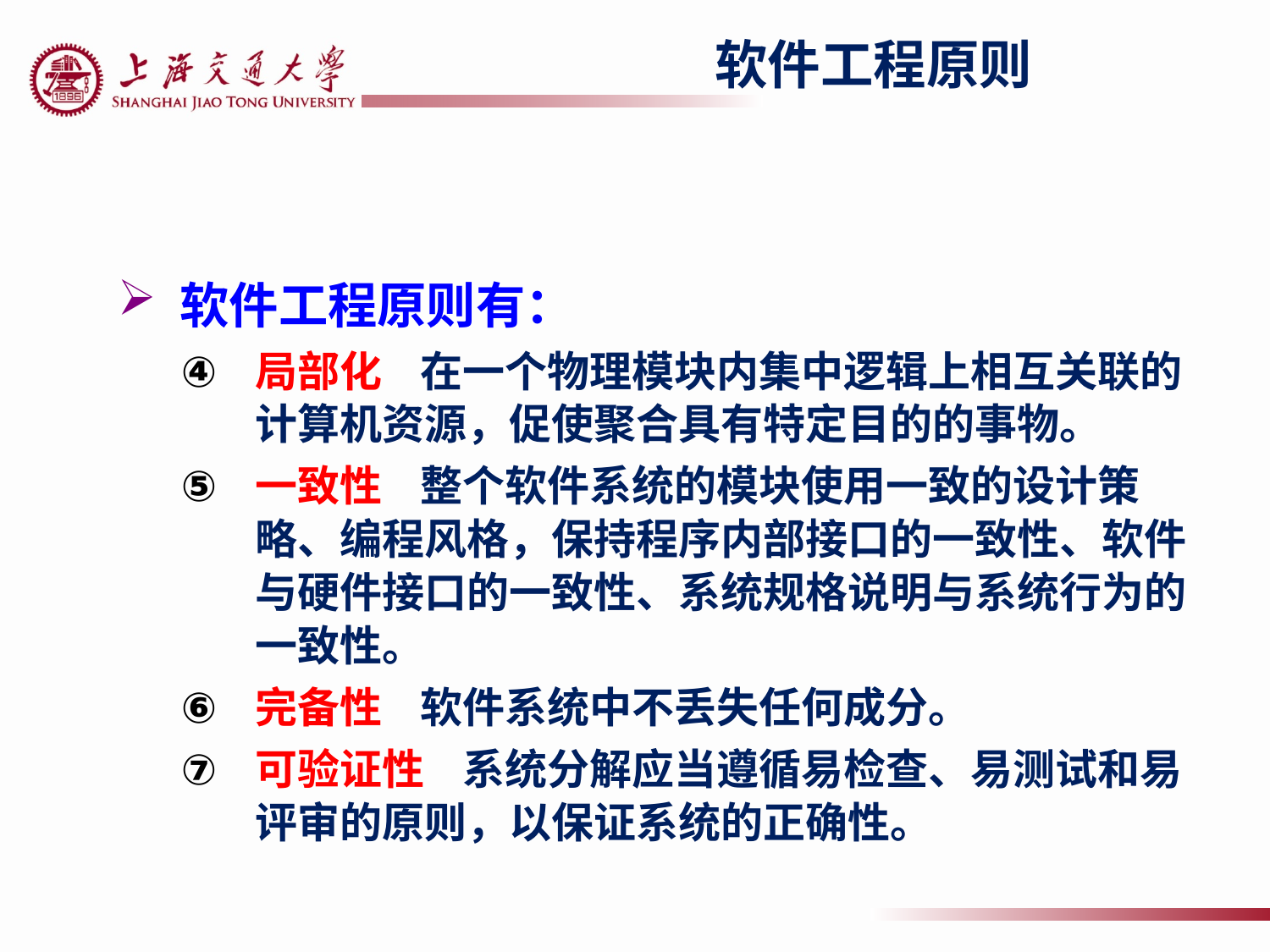

软件工程原则
软件工程原则有：
局部化    在一个物理模块内集中逻辑上相互关联的计算机资源，促使聚合具有特定目的的事物。
一致性    整个软件系统的模块使用一致的设计策略、编程风格，保持程序内部接口的一致性、软件与硬件接口的一致性、系统规格说明与系统行为的一致性。
完备性    软件系统中不丢失任何成分。
可验证性    系统分解应当遵循易检查、易测试和易评审的原则，以保证系统的正确性。